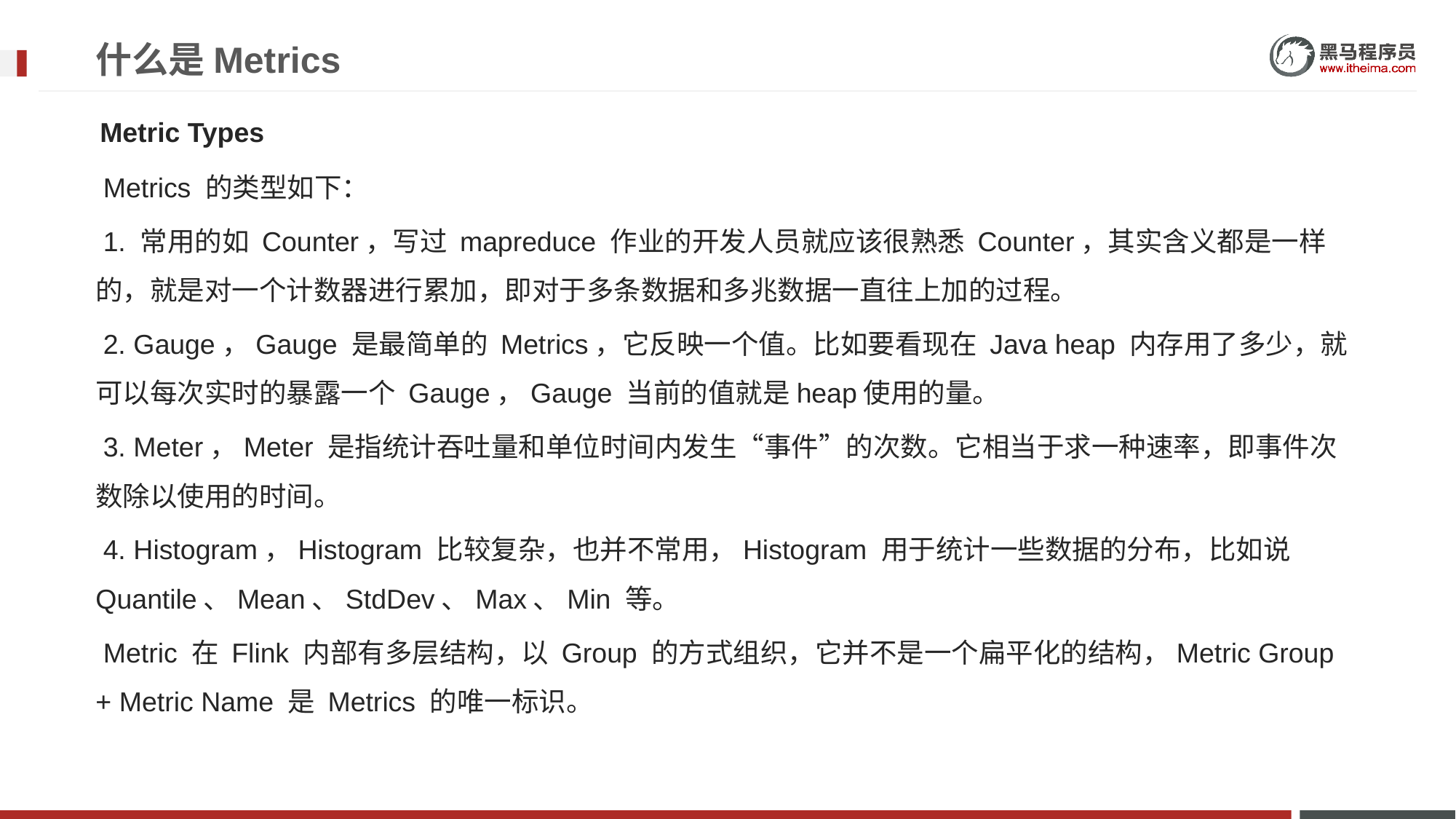

# 什么是Metrics
Metric Types
 Metrics 的类型如下：
 1. 常用的如 Counter，写过 mapreduce 作业的开发人员就应该很熟悉 Counter，其实含义都是一样的，就是对一个计数器进行累加，即对于多条数据和多兆数据一直往上加的过程。
 2. Gauge，Gauge 是最简单的 Metrics，它反映一个值。比如要看现在 Java heap 内存用了多少，就可以每次实时的暴露一个 Gauge，Gauge 当前的值就是heap使用的量。
 3. Meter，Meter 是指统计吞吐量和单位时间内发生“事件”的次数。它相当于求一种速率，即事件次数除以使用的时间。
 4. Histogram，Histogram 比较复杂，也并不常用，Histogram 用于统计一些数据的分布，比如说 Quantile、Mean、StdDev、Max、Min 等。
 Metric 在 Flink 内部有多层结构，以 Group 的方式组织，它并不是一个扁平化的结构，Metric Group + Metric Name 是 Metrics 的唯一标识。